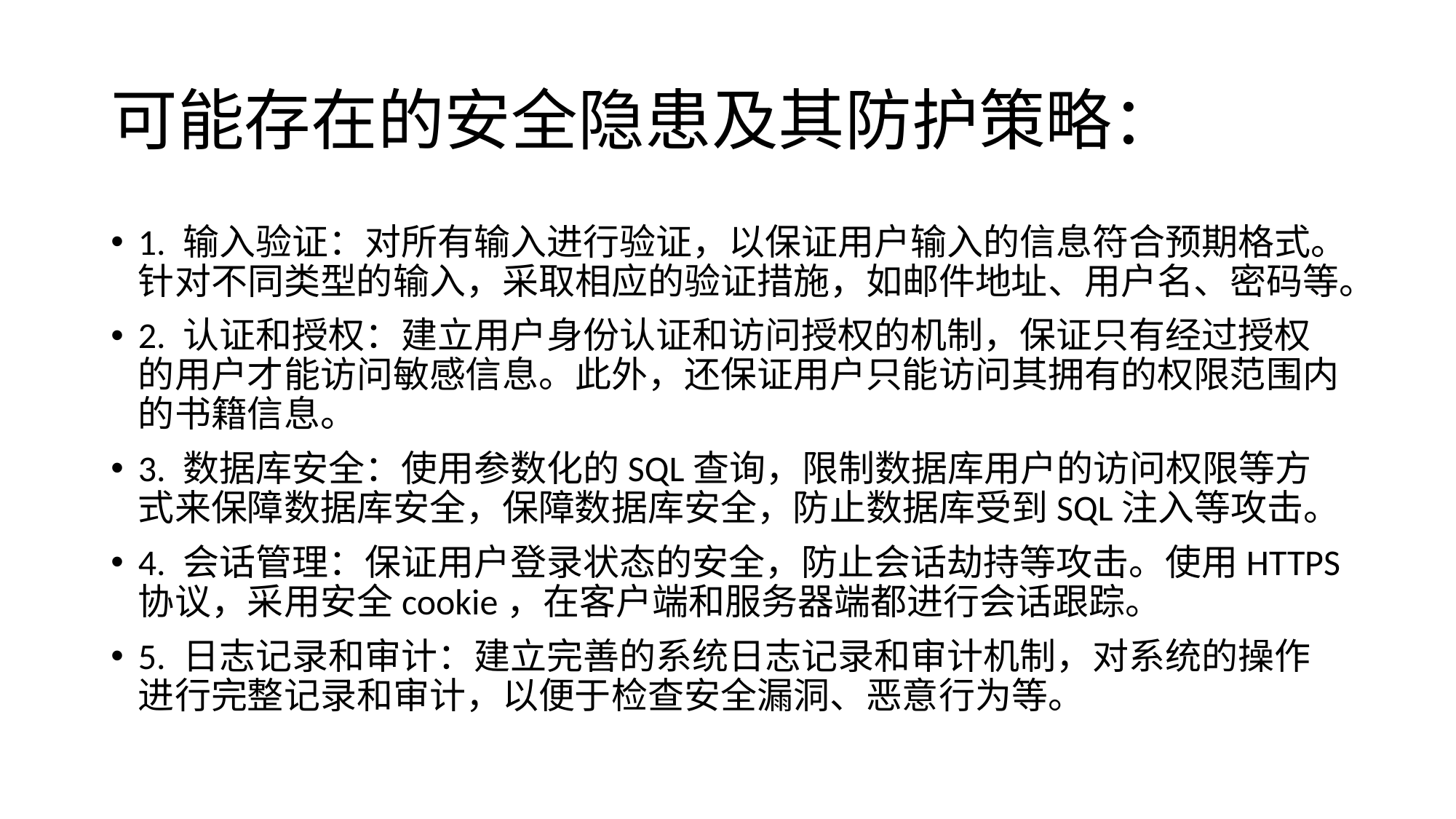

# 可能存在的安全隐患及其防护策略：
1. 输入验证：对所有输入进行验证，以保证用户输入的信息符合预期格式。针对不同类型的输入，采取相应的验证措施，如邮件地址、用户名、密码等。
2. 认证和授权：建立用户身份认证和访问授权的机制，保证只有经过授权的用户才能访问敏感信息。此外，还保证用户只能访问其拥有的权限范围内的书籍信息。
3. 数据库安全：使用参数化的SQL查询，限制数据库用户的访问权限等方式来保障数据库安全，保障数据库安全，防止数据库受到SQL注入等攻击。
4. 会话管理：保证用户登录状态的安全，防止会话劫持等攻击。使用HTTPS协议，采用安全cookie，在客户端和服务器端都进行会话跟踪。
5. 日志记录和审计：建立完善的系统日志记录和审计机制，对系统的操作进行完整记录和审计，以便于检查安全漏洞、恶意行为等。